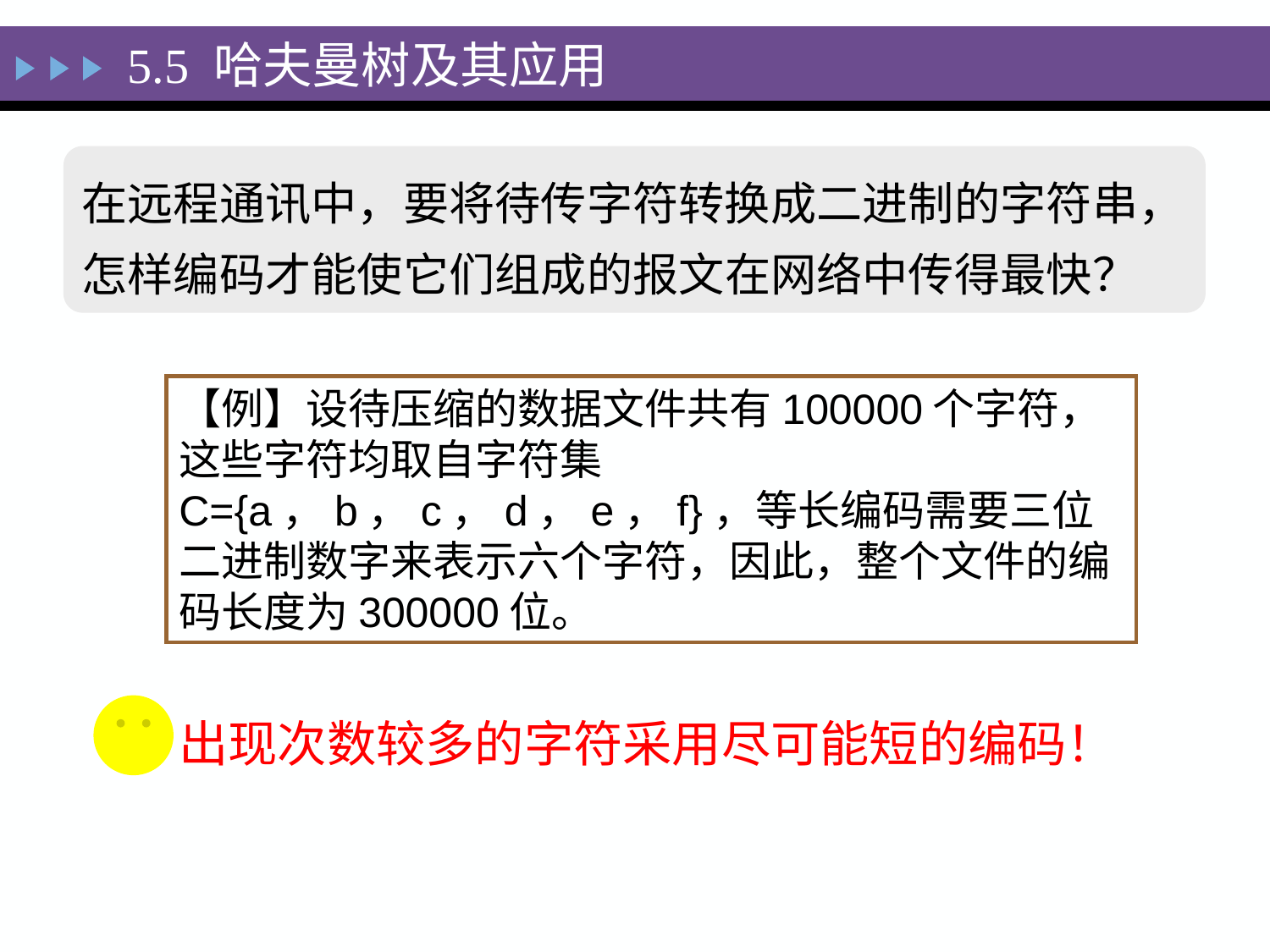

5.5 哈夫曼树及其应用
在远程通讯中，要将待传字符转换成二进制的字符串，怎样编码才能使它们组成的报文在网络中传得最快？
【例】设待压缩的数据文件共有100000个字符，这些字符均取自字符集C={a，b，c，d，e，f}，等长编码需要三位二进制数字来表示六个字符，因此，整个文件的编码长度为300000位。

出现次数较多的字符采用尽可能短的编码！